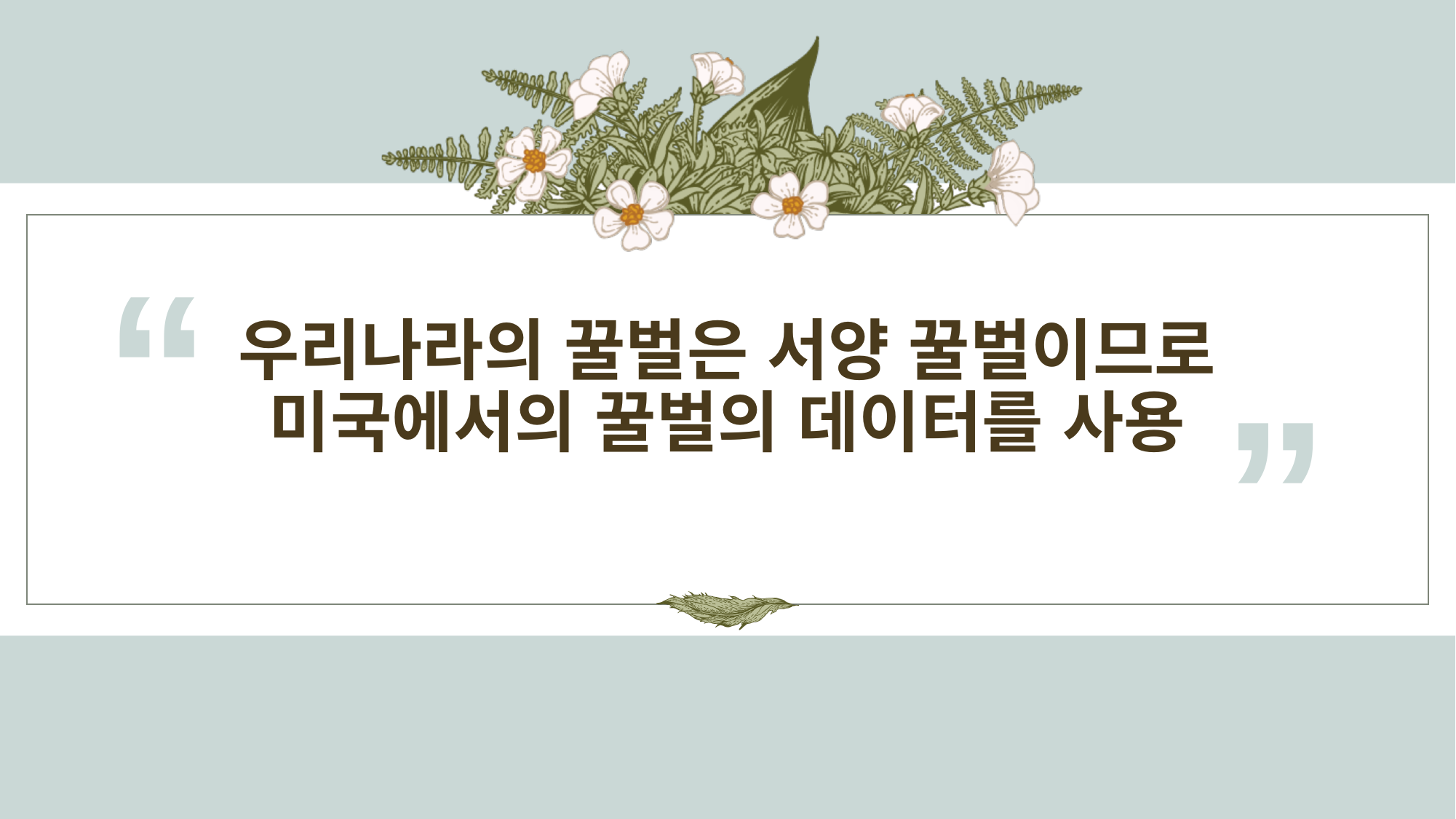

“
# 우리나라의 꿀벌은 서양 꿀벌이므로 미국에서의 꿀벌의 데이터를 사용
”